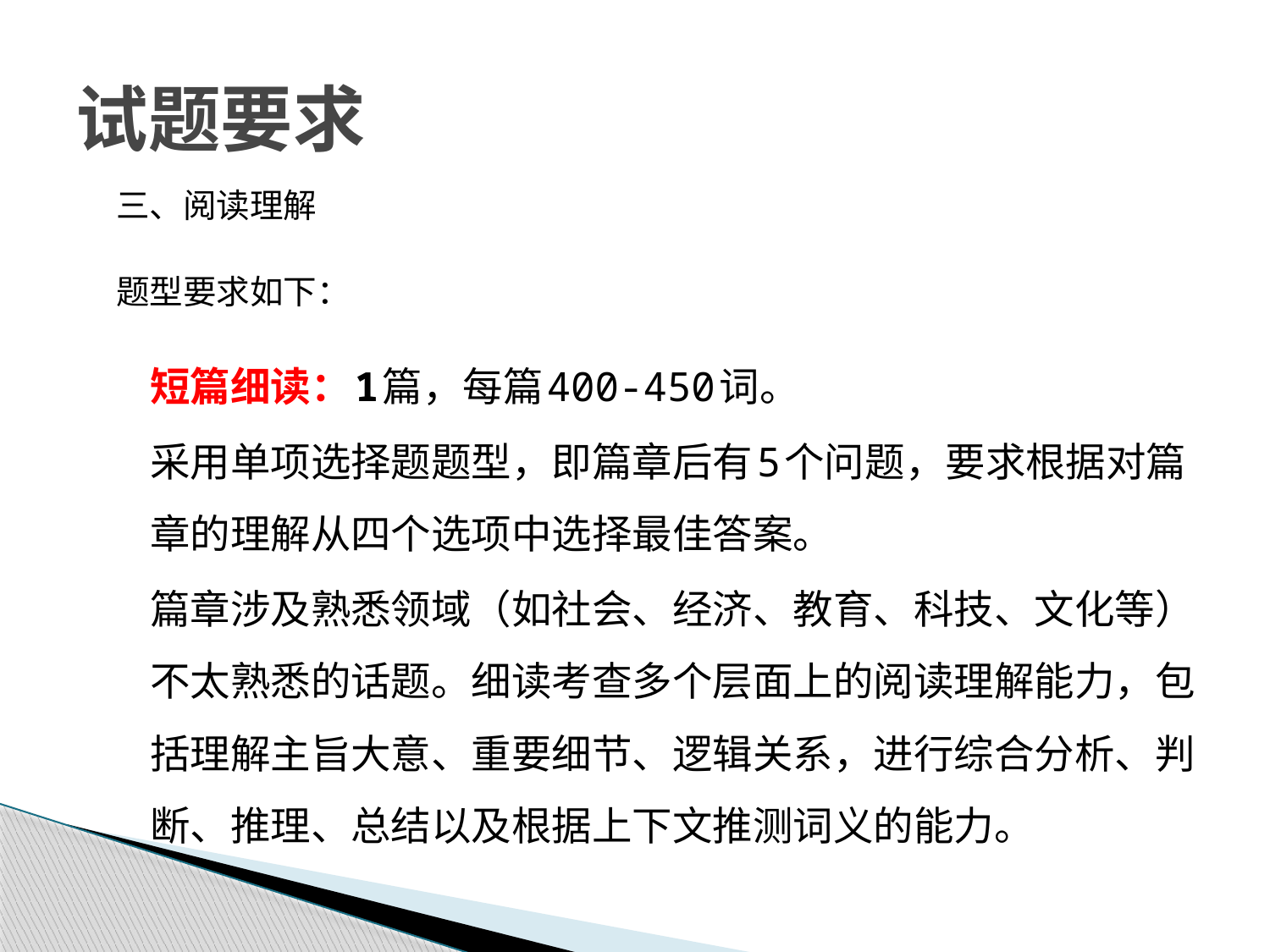

# 试题要求
三、阅读理解

题型要求如下：

短篇细读：1篇，每篇400-450词。
采用单项选择题题型，即篇章后有5个问题，要求根据对篇章的理解从四个选项中选择最佳答案。
篇章涉及熟悉领域（如社会、经济、教育、科技、文化等）不太熟悉的话题。细读考查多个层面上的阅读理解能力，包括理解主旨大意、重要细节、逻辑关系，进行综合分析、判断、推理、总结以及根据上下文推测词义的能力。